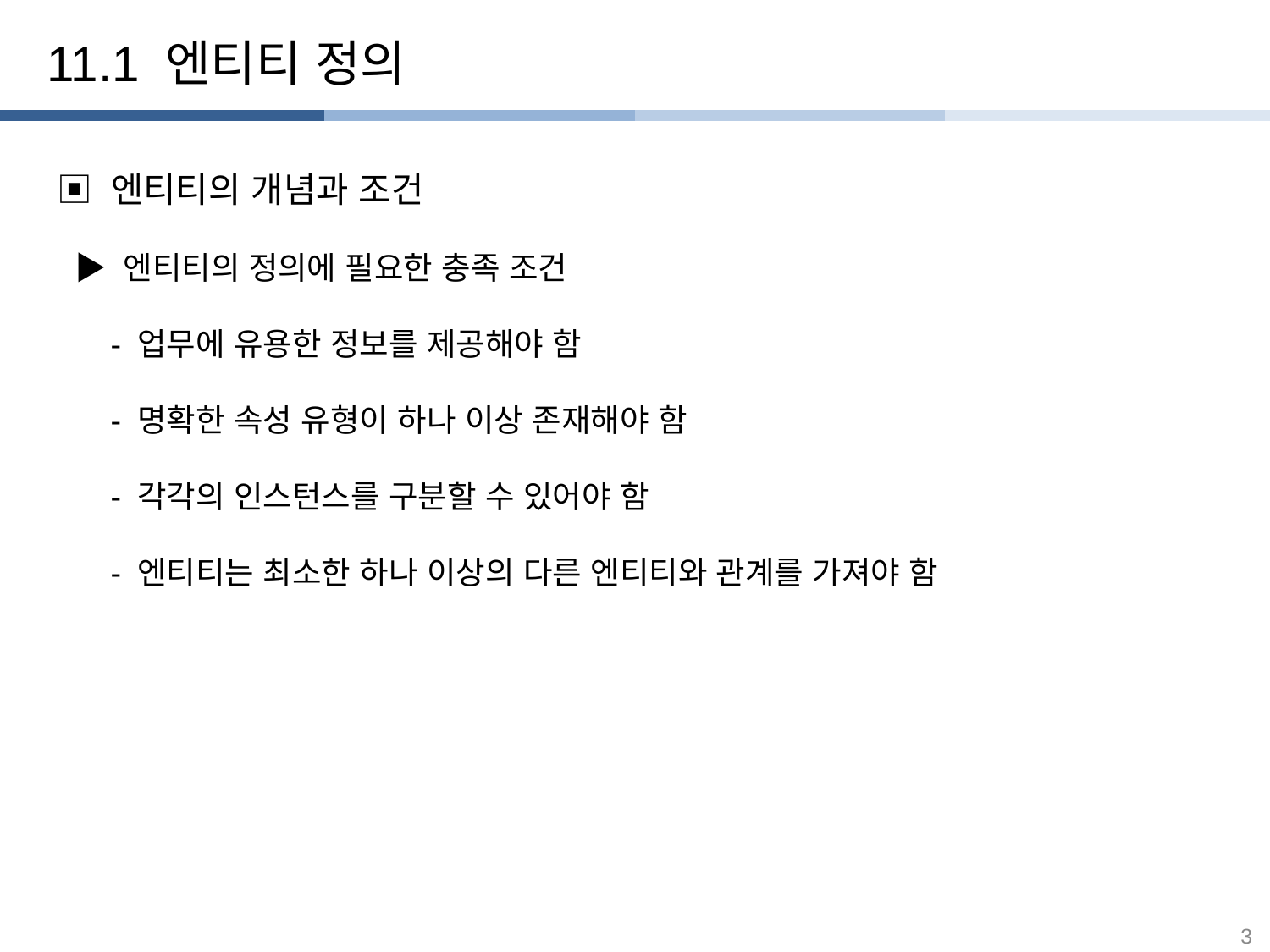

11.1 엔티티 정의
▣ 엔티티의 개념과 조건
  ▶ 엔티티의 정의에 필요한 충족 조건
      - 업무에 유용한 정보를 제공해야 함
      - 명확한 속성 유형이 하나 이상 존재해야 함
      - 각각의 인스턴스를 구분할 수 있어야 함
      - 엔티티는 최소한 하나 이상의 다른 엔티티와 관계를 가져야 함

3